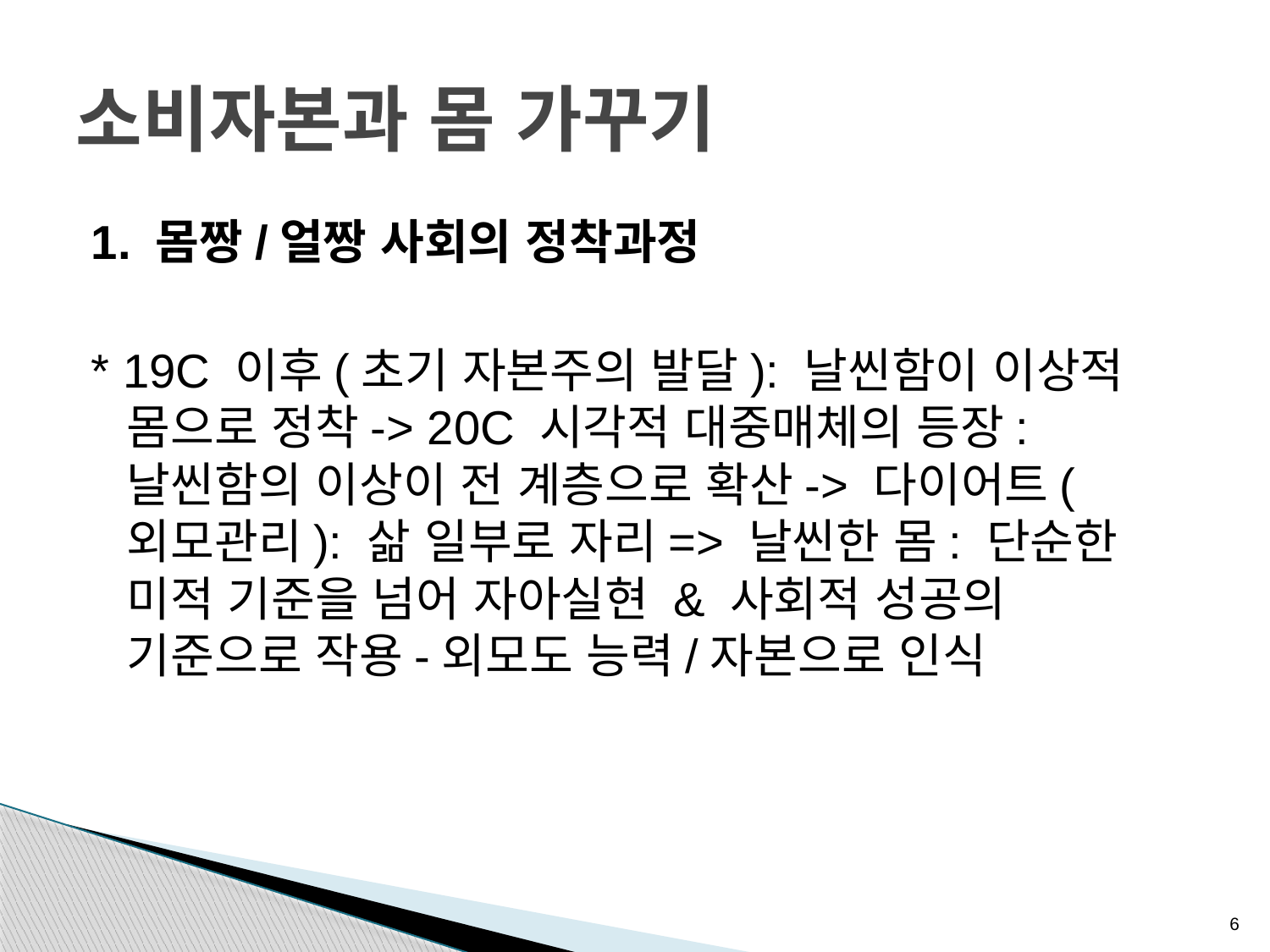

# 소비자본과 몸 가꾸기
1. 몸짱/얼짱 사회의 정착과정

* 19C 이후(초기 자본주의 발달): 날씬함이 이상적 몸으로 정착-> 20C 시각적 대중매체의 등장: 날씬함의 이상이 전 계층으로 확산-> 다이어트(외모관리): 삶 일부로 자리=> 날씬한 몸: 단순한 미적 기준을 넘어 자아실현 & 사회적 성공의 기준으로 작용-외모도 능력/자본으로 인식

6